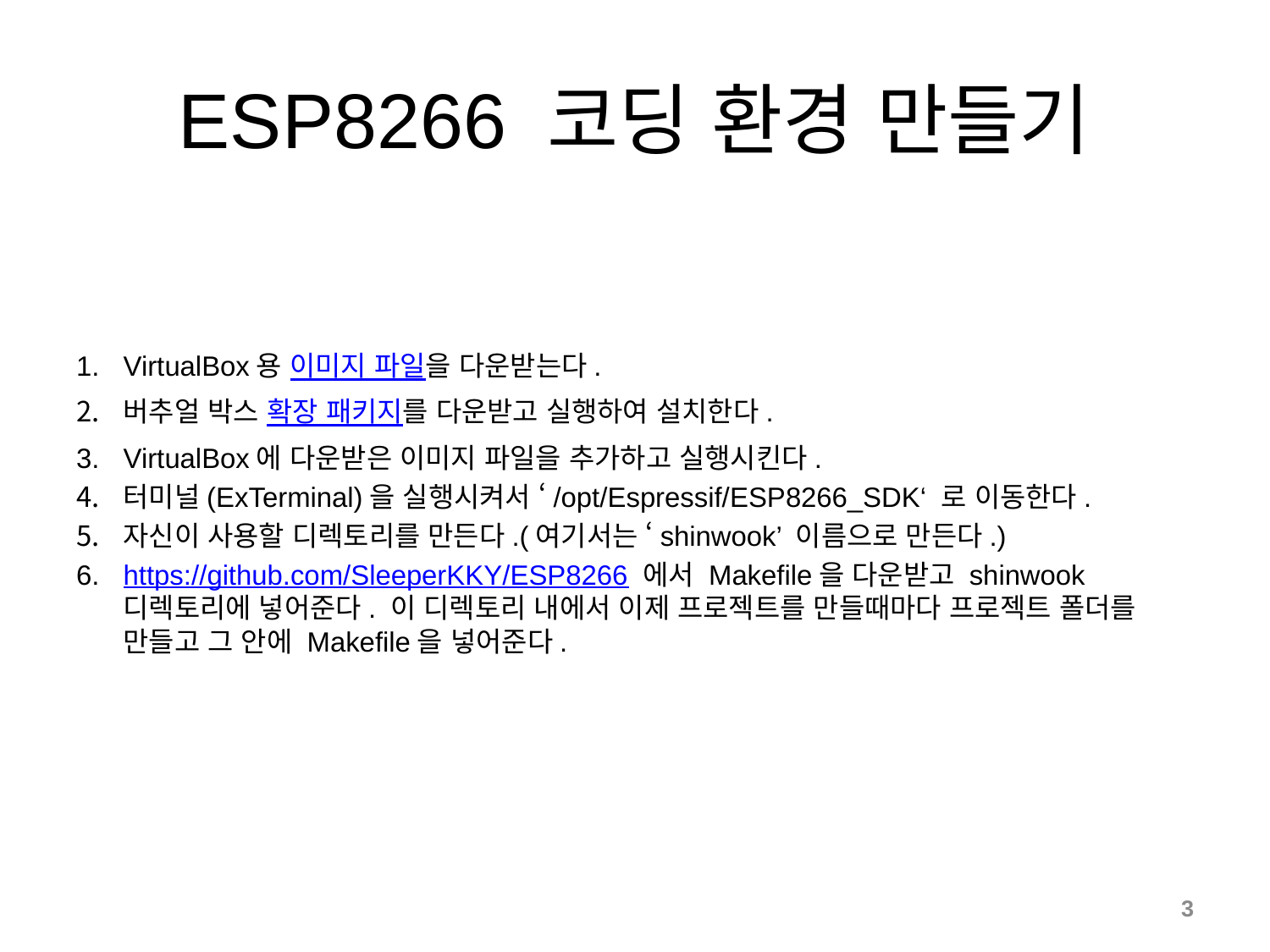

# ESP8266 코딩 환경 만들기
VirtualBox용 이미지 파일을 다운받는다.
버추얼 박스 확장 패키지를 다운받고 실행하여 설치한다.
VirtualBox에 다운받은 이미지 파일을 추가하고 실행시킨다.
터미널(ExTerminal)을 실행시켜서 ‘/opt/Espressif/ESP8266_SDK‘ 로 이동한다.
자신이 사용할 디렉토리를 만든다.(여기서는 ‘shinwook’ 이름으로 만든다.)
https://github.com/SleeperKKY/ESP8266 에서 Makefile을 다운받고 shinwook 디렉토리에 넣어준다. 이 디렉토리 내에서 이제 프로젝트를 만들때마다 프로젝트 폴더를 만들고 그 안에 Makefile을 넣어준다.

3